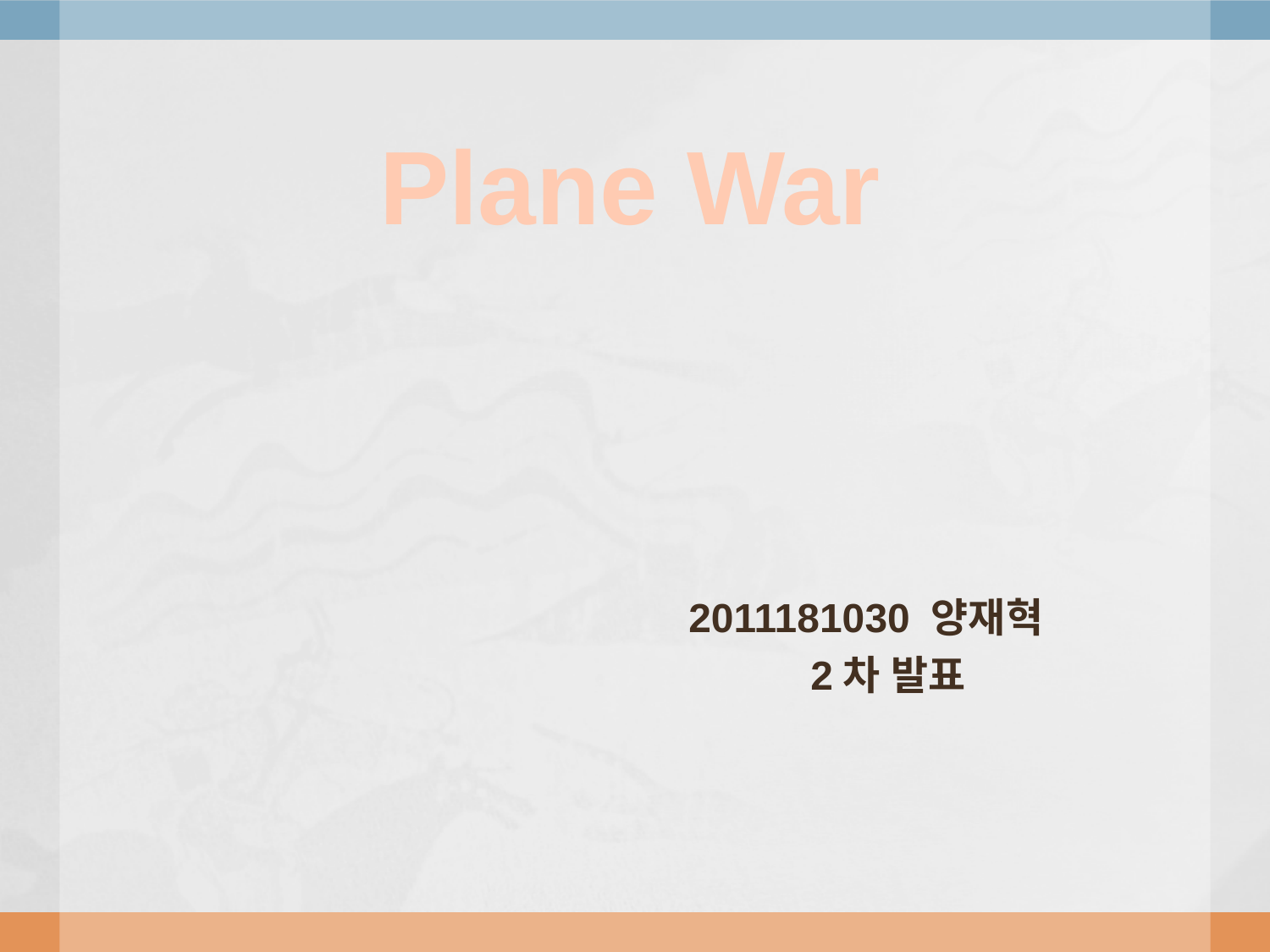

# Plane War
			2011181030 양재혁
				    2차 발표